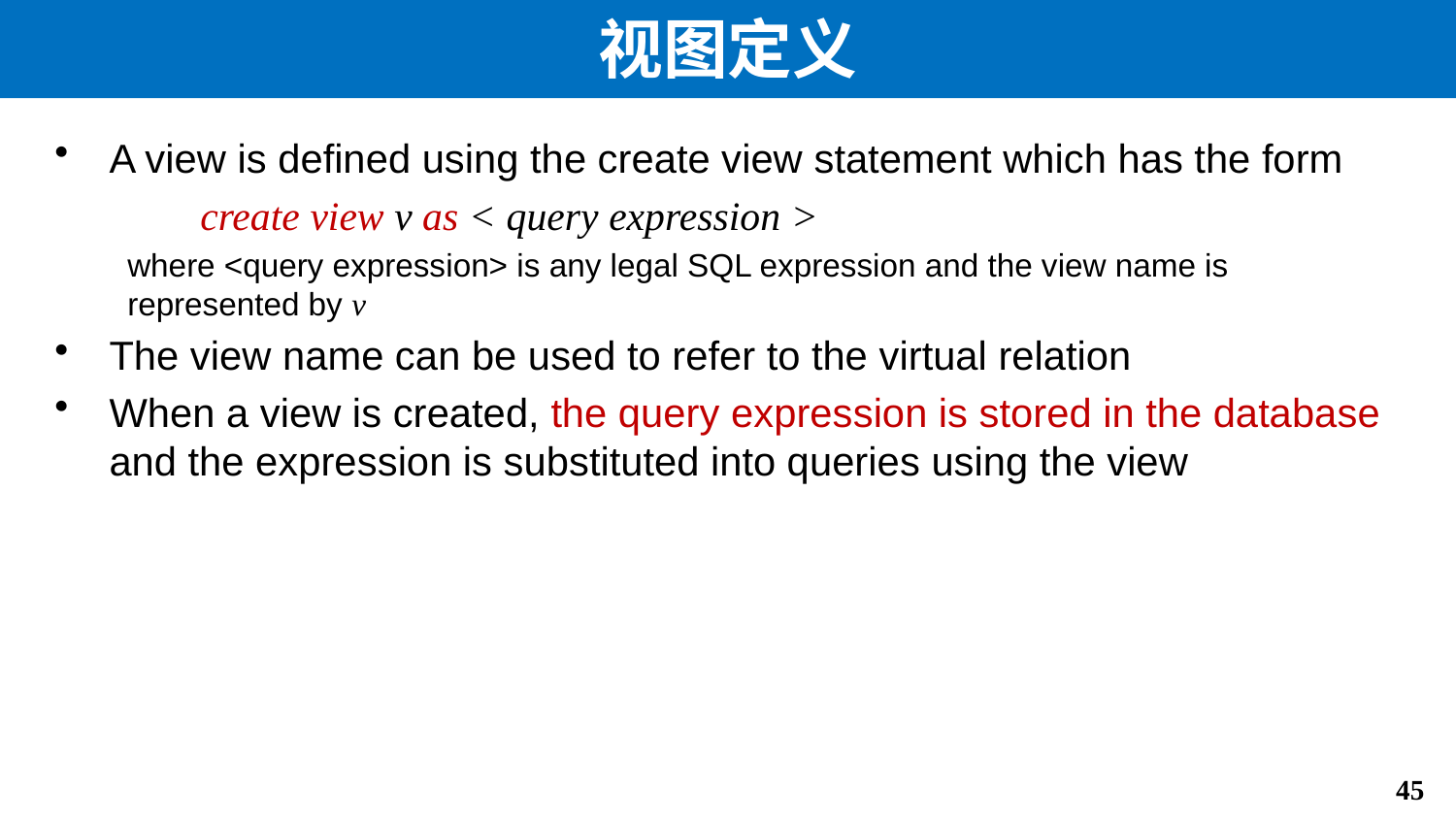

# 视图定义
A view is defined using the create view statement which has the form
	create view v as < query expression >
where <query expression> is any legal SQL expression and the view name is represented by v
The view name can be used to refer to the virtual relation
When a view is created, the query expression is stored in the database and the expression is substituted into queries using the view